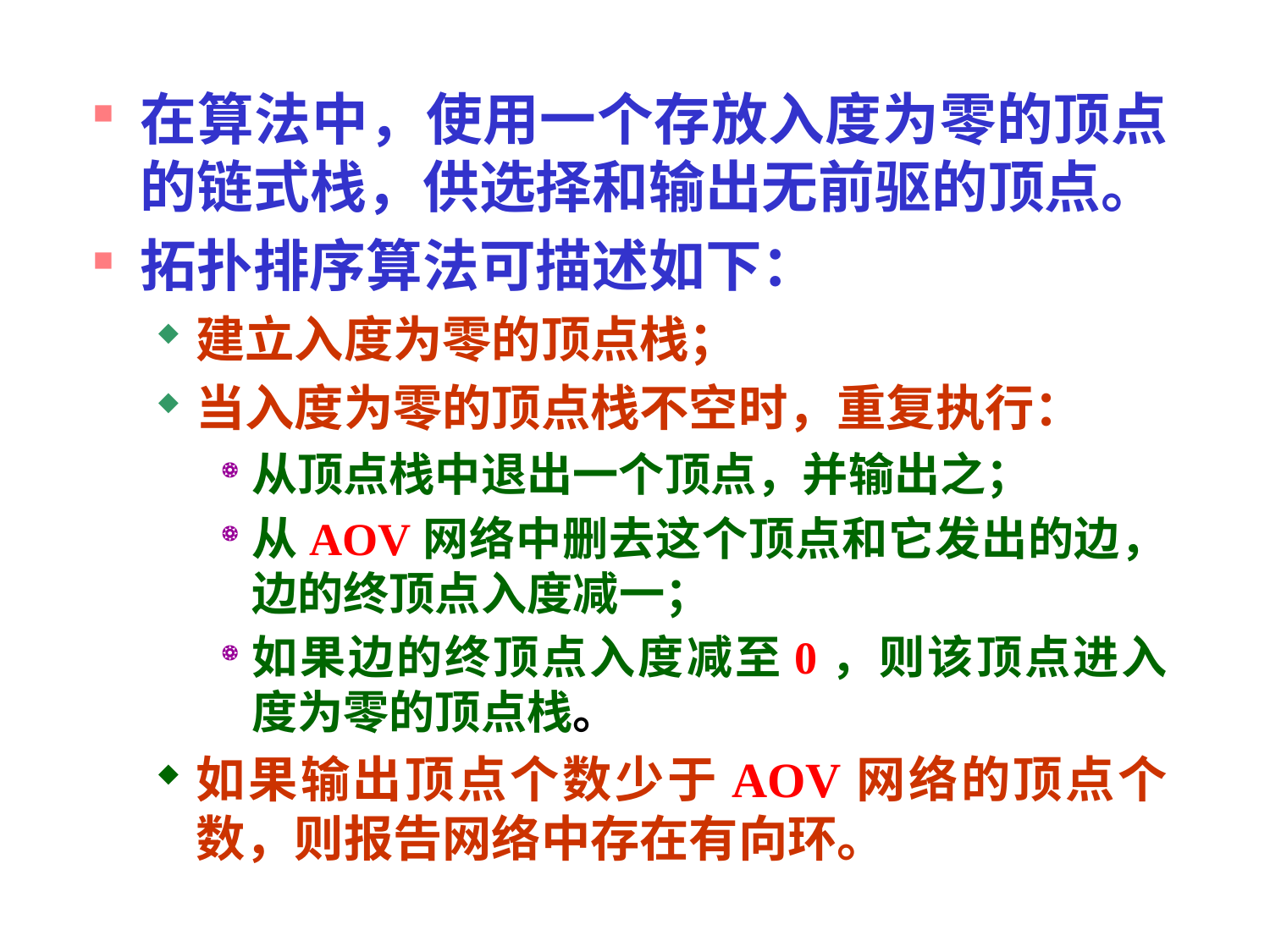

在算法中，使用一个存放入度为零的顶点的链式栈，供选择和输出无前驱的顶点。
拓扑排序算法可描述如下：
建立入度为零的顶点栈；
当入度为零的顶点栈不空时，重复执行：
从顶点栈中退出一个顶点，并输出之；
从AOV网络中删去这个顶点和它发出的边，边的终顶点入度减一；
如果边的终顶点入度减至0，则该顶点进入度为零的顶点栈。
如果输出顶点个数少于AOV网络的顶点个数，则报告网络中存在有向环。
184